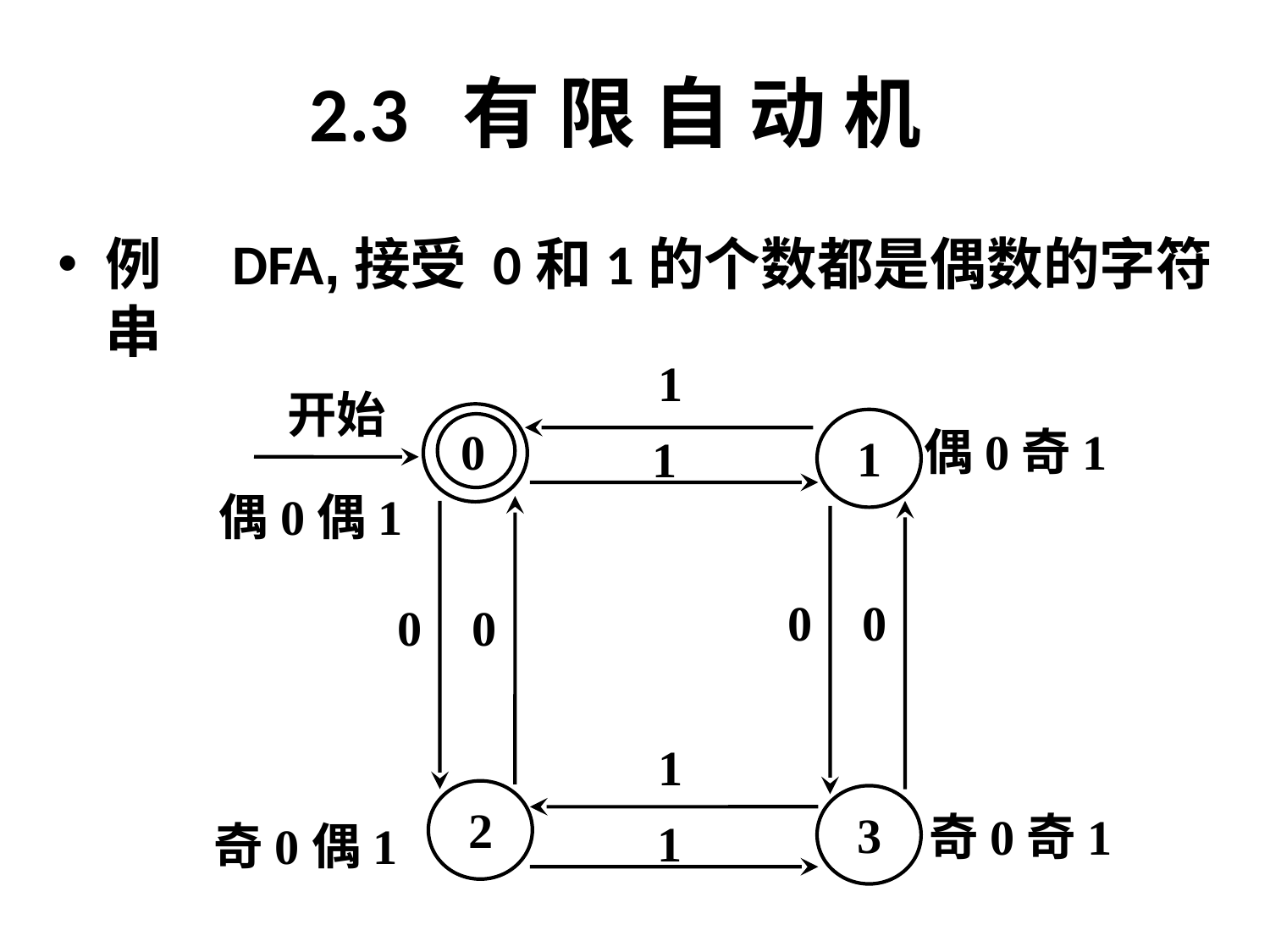

# 2.3  有 限 自 动 机
例	DFA,接受 0和1的个数都是偶数的字符串
1
开始
偶0奇1

 1
0

1

偶0偶1

0
0
0
0
1
奇0奇1
 2
 3
奇0偶1

1